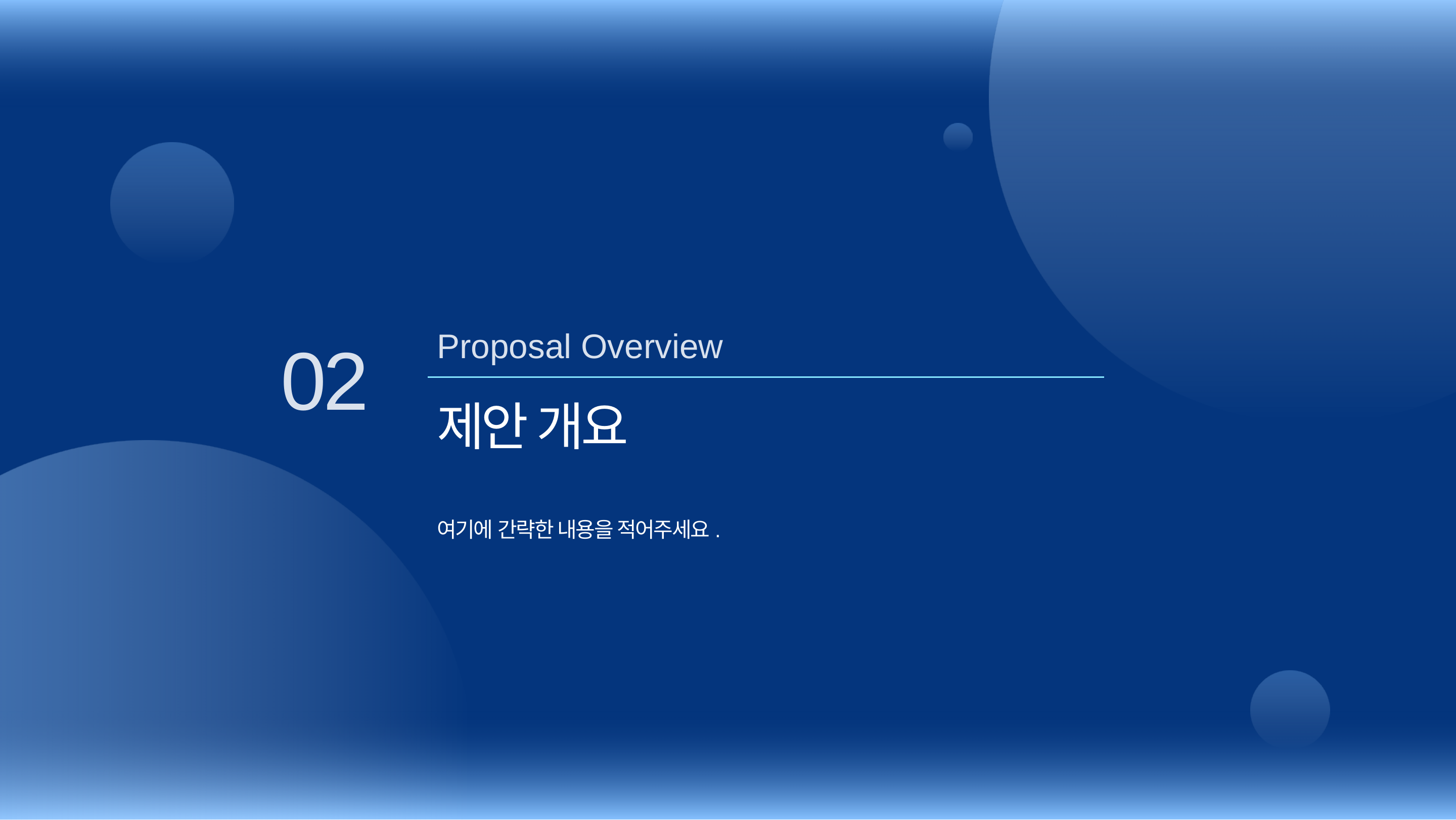

Proposal Overview
02
제안 개요
여기에 간략한 내용을 적어주세요.